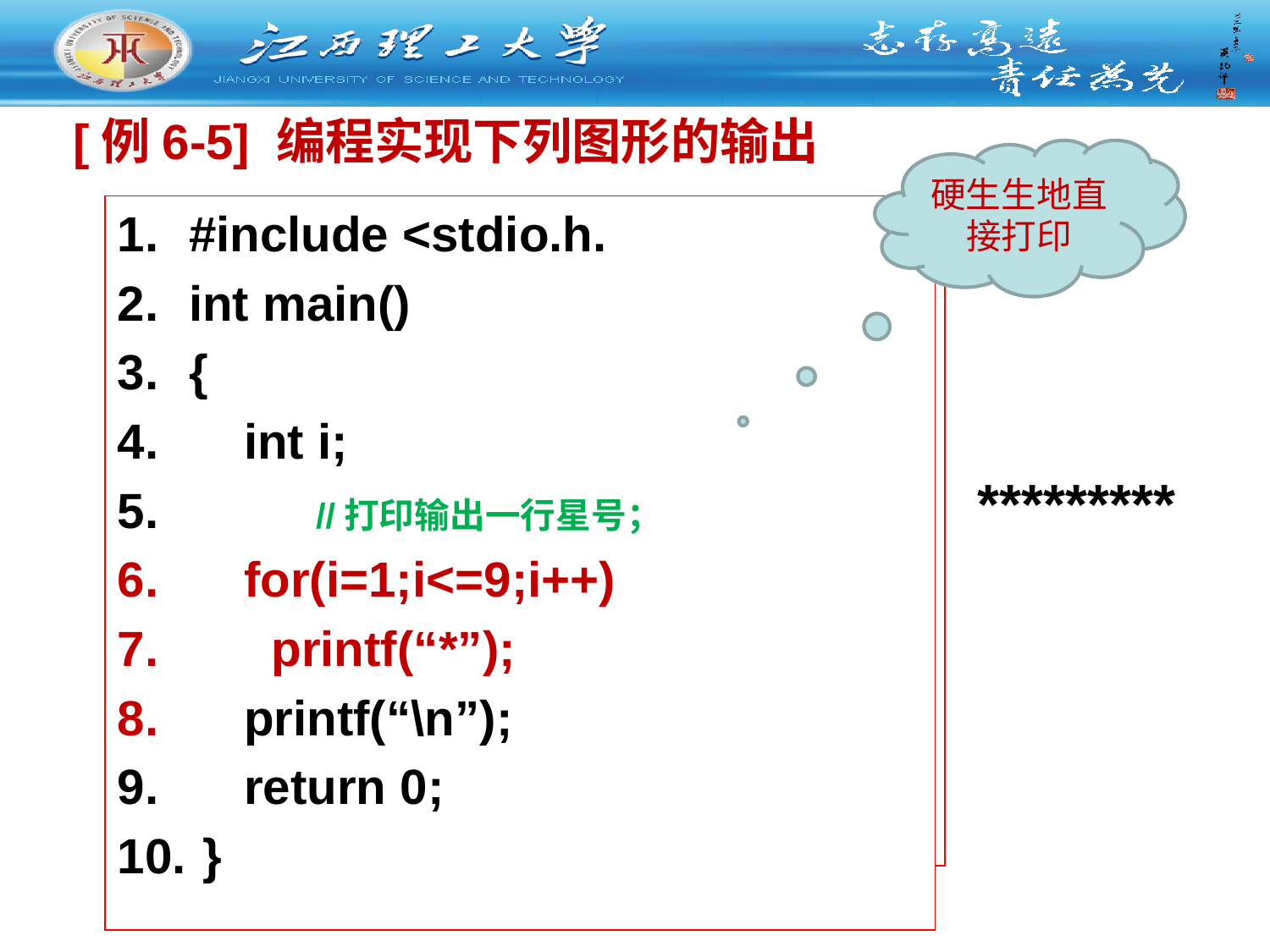

[例6-5] 编程实现下列图形的输出
硬生生地直接打印
#include <stdio.h.
int main()
{
    int i;
	//打印输出一行星号；
    for(i=1;i<=9;i++)
      printf(“*”);
    printf(“\n”);
    return 0;
 }
#include <stdio.h.
int main()
{
	//打印输出一行星号；
    printf(“*********\n”);
    return 0;
 }
*********